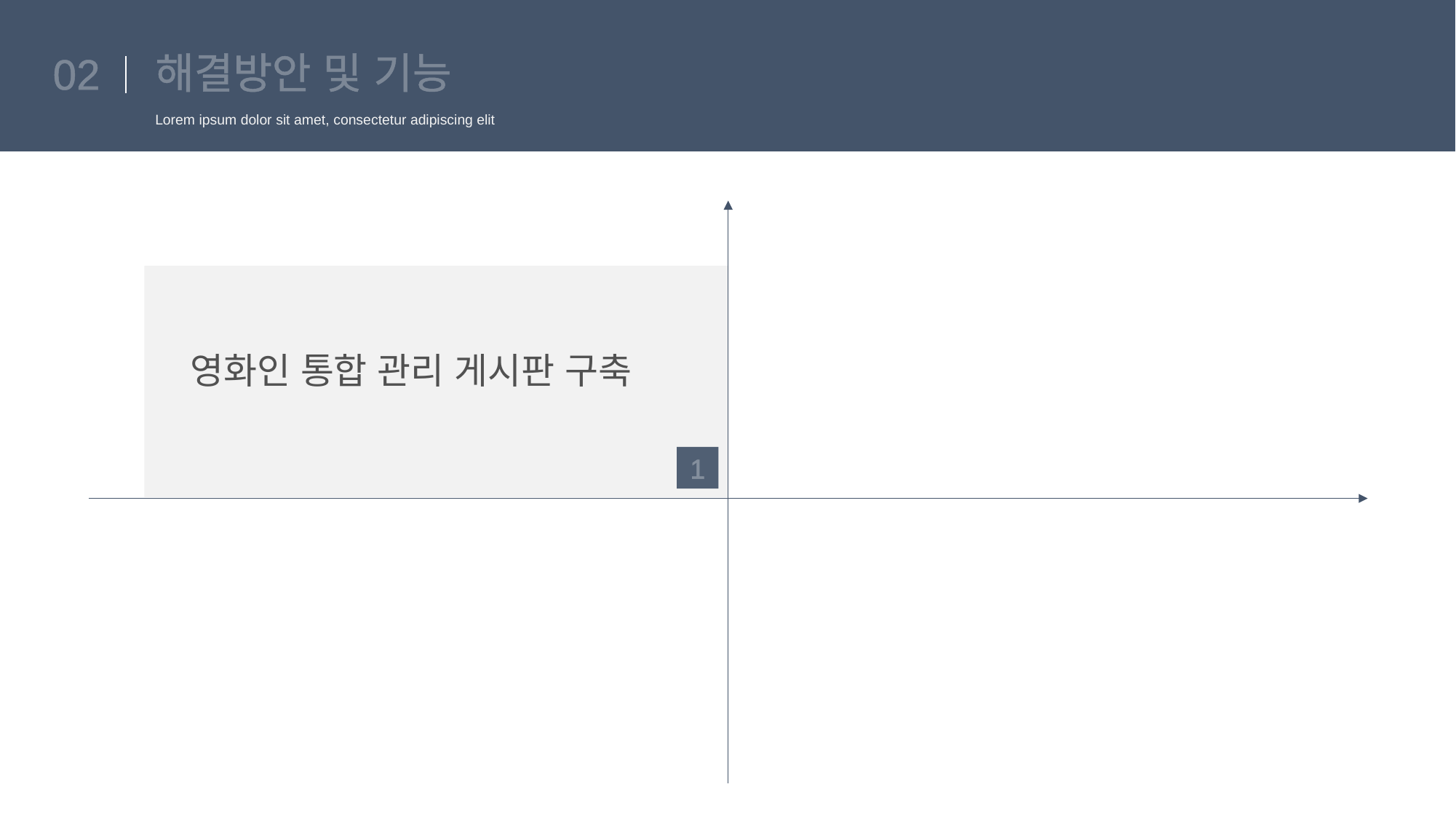

# 해결방안 및 기능
02
Lorem ipsum dolor sit amet, consectetur adipiscing elit

영화인 통합 관리 게시판 구축
1